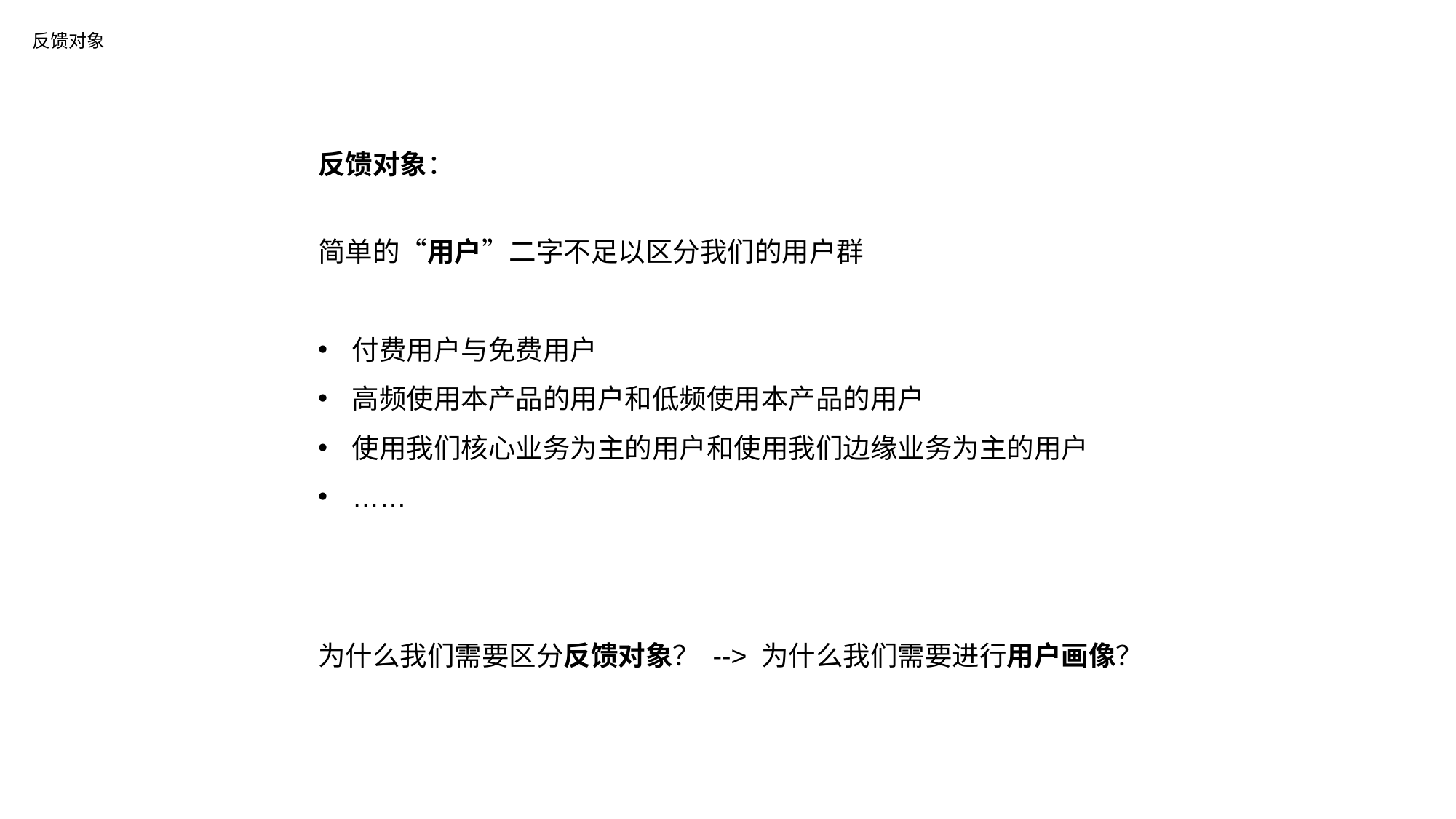

反馈对象
反馈对象：

简单的“用户”二字不足以区分我们的用户群

付费用户与免费用户
高频使用本产品的用户和低频使用本产品的用户
使用我们核心业务为主的用户和使用我们边缘业务为主的用户
……
为什么我们需要区分反馈对象？ --> 为什么我们需要进行用户画像？